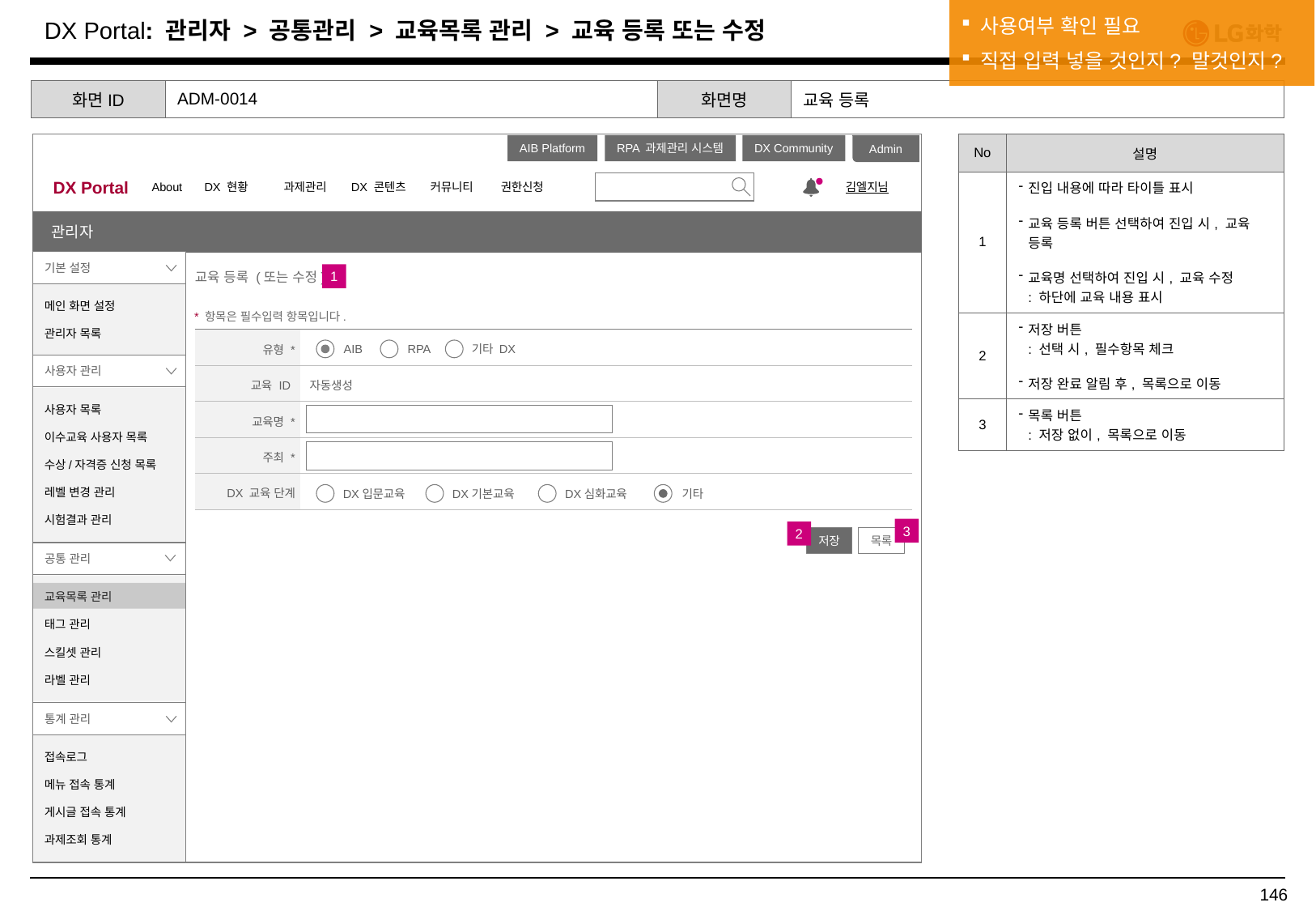

사용여부 확인 필요
직접 입력 넣을 것인지? 말것인지?
: 관리자 > 공통관리 > 교육목록 관리 > 교육 등록 또는 수정
| 화면ID | ADM-0014 | 화면명 | 교육 등록 |
| --- | --- | --- | --- |

| No | 설명 |
| --- | --- |
| 1 | 진입 내용에 따라 타이틀 표시 교육 등록 버튼 선택하여 진입 시, 교육 등록 교육명 선택하여 진입 시, 교육 수정 : 하단에 교육 내용 표시 |
| 2 | 저장 버튼 : 선택 시, 필수항목 체크 저장 완료 알림 후, 목록으로 이동 |
| 3 | 목록 버튼 : 저장 없이, 목록으로 이동 |

Admin
DX Portal

About
DX 현황
과제관리
DX 콘텐츠
커뮤니티
권한신청
김엘지님

AIB Platform
RPA 과제관리 시스템
DX Community

관리자

기본 설정

교육 등록 (또는 수정)
1
메인 화면 설정
관리자 목록

* 항목은 필수입력 항목입니다.
| 유형 \* |  |
| --- | --- |
| 교육 ID | 자동생성 |
| 교육명 \* |  |
| 주최 \* |  |
| DX 교육 단계 |  |
AIB

RPA

기타 DX

사용자 관리

사용자 목록
이수교육 사용자 목록
수상/자격증 신청 목록
레벨 변경 관리
시험결과 관리

DX입문교육

DX기본교육

DX심화교육

기타

3
2
저장
목록
공통 관리

교육목록 관리
태그 관리
스킬셋 관리
라벨 관리

통계 관리

접속로그
메뉴 접속 통계
게시글 접속 통계
과제조회 통계